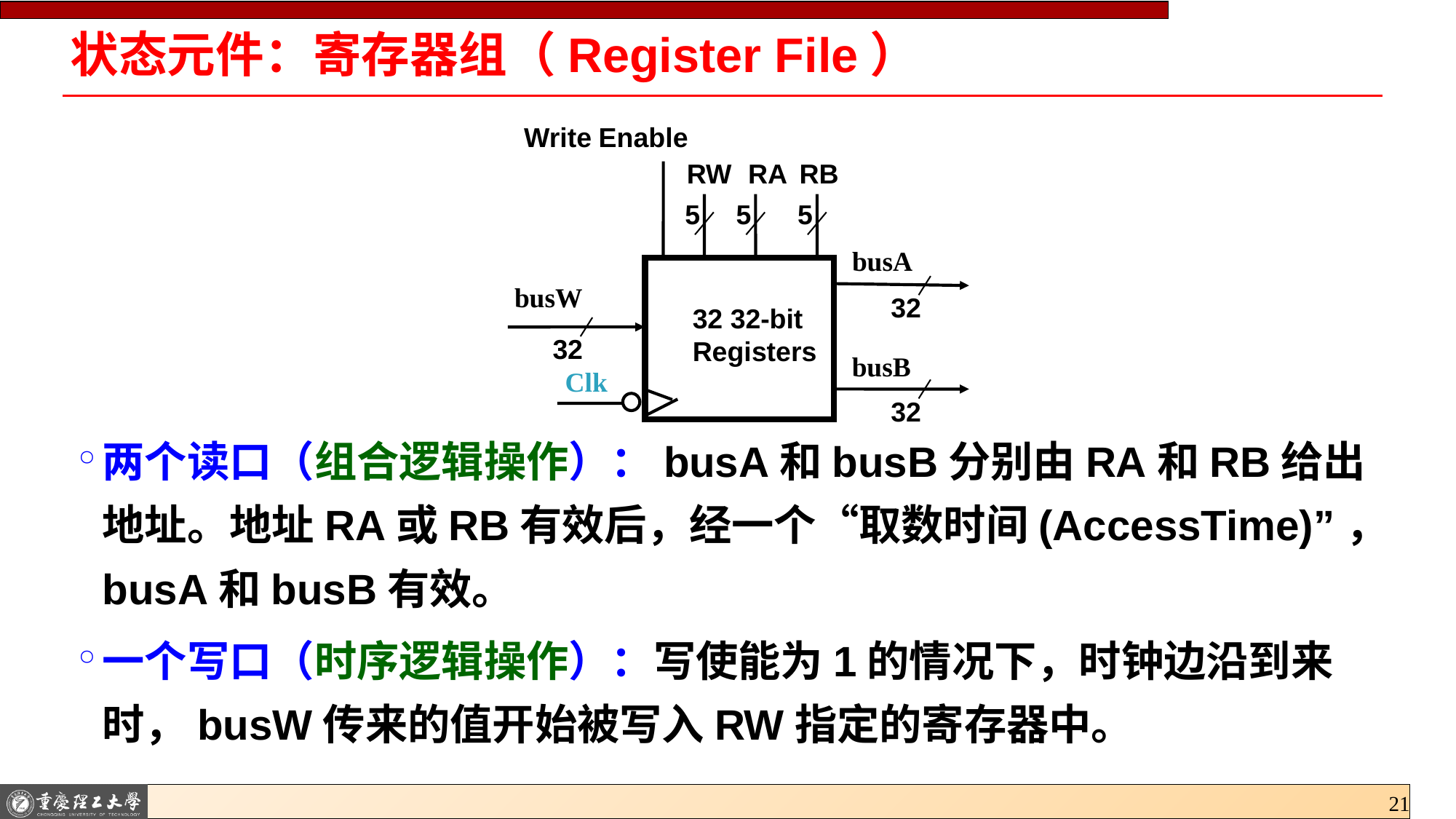

# 状态元件：寄存器组（Register File）

两个读口（组合逻辑操作）：busA和busB分别由RA和RB给出地址。地址RA或RB有效后，经一个“取数时间(AccessTime)”，busA和busB有效。
一个写口（时序逻辑操作）：写使能为1的情况下，时钟边沿到来时，busW传来的值开始被写入RW指定的寄存器中。

Write Enable
RW
RA
RB

5
5
5

busA

busW

32
32 32-bit
Registers

32
busB
Clk

32